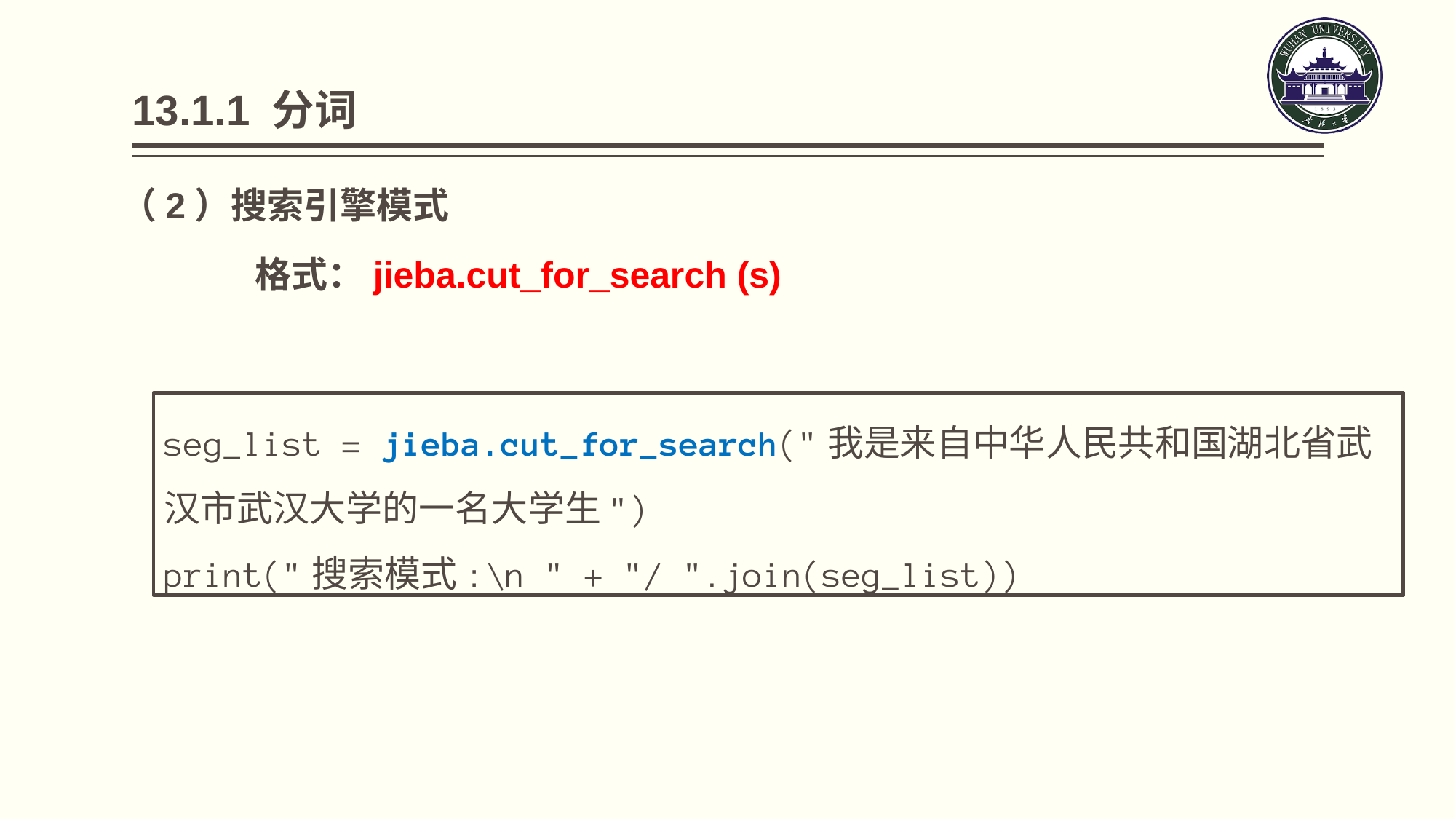

# 13.1.1 分词
（2）搜索引擎模式
格式：jieba.cut_for_search (s)
seg_list = jieba.cut_for_search("我是来自中华人民共和国湖北省武汉市武汉大学的一名大学生")
print("搜索模式:\n " + "/ ".join(seg_list))